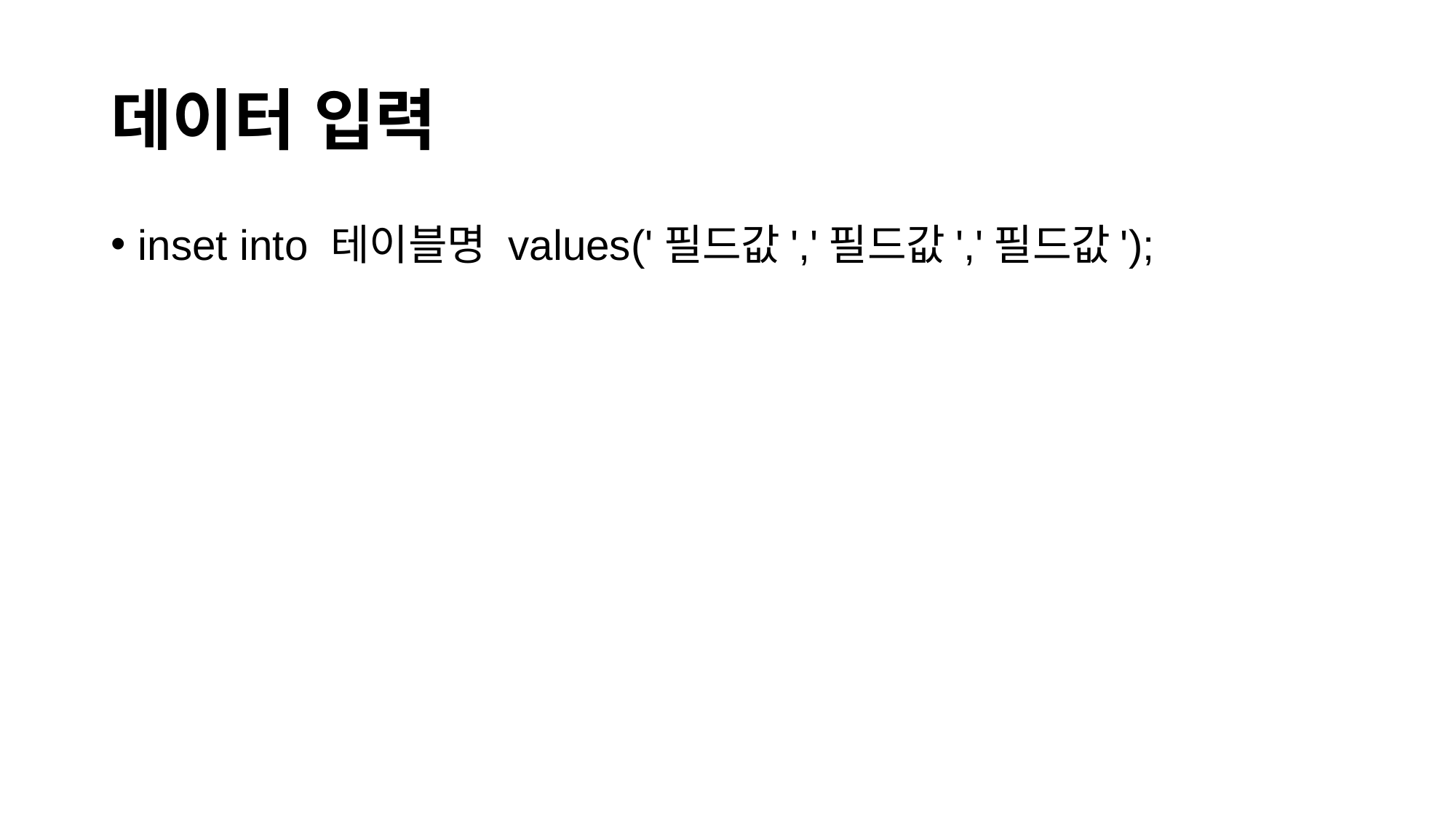

# 데이터 입력
inset into 테이블명 values('필드값','필드값','필드값');